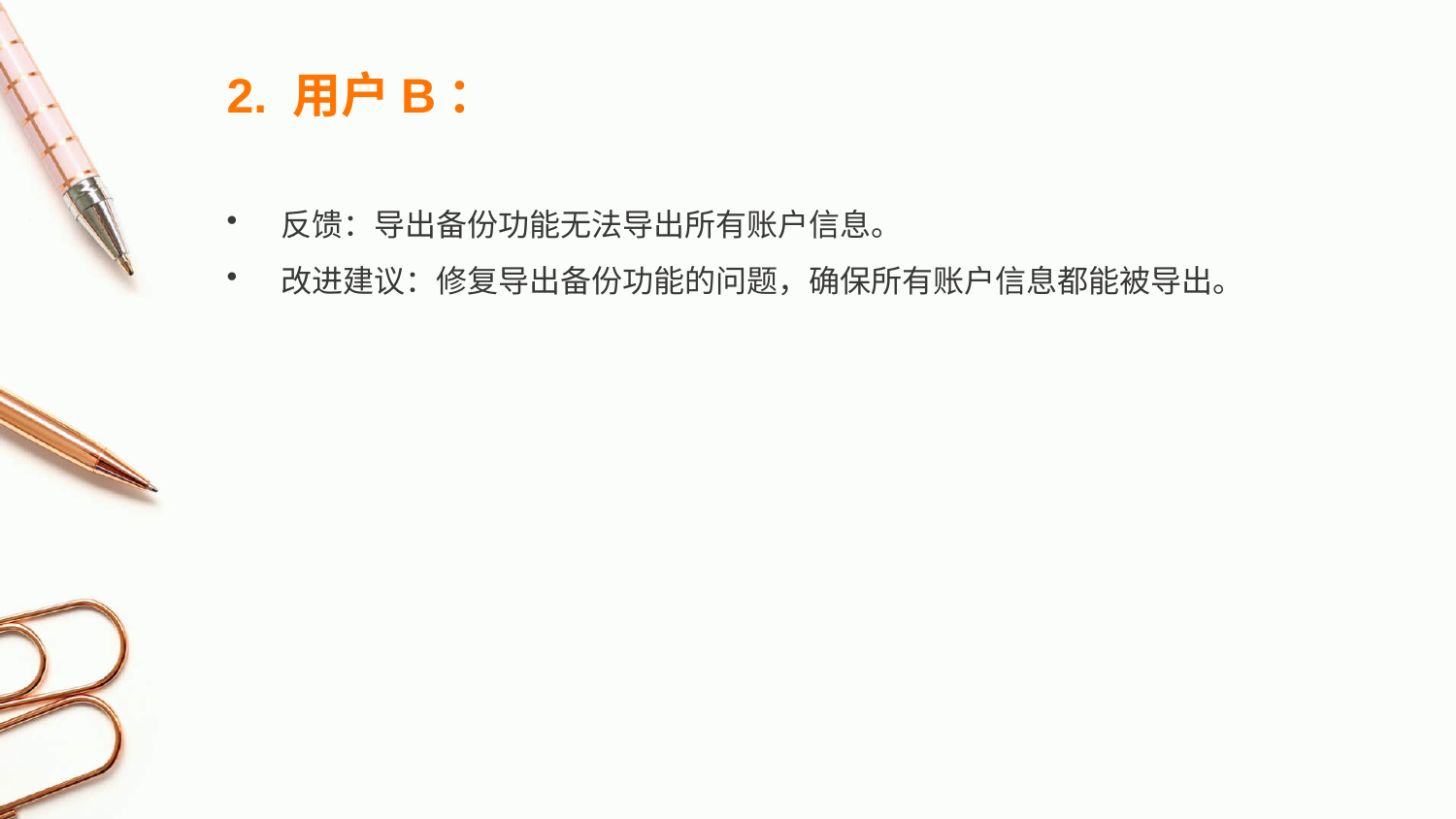

2. 用户B：
反馈：导出备份功能无法导出所有账户信息。
改进建议：修复导出备份功能的问题，确保所有账户信息都能被导出。